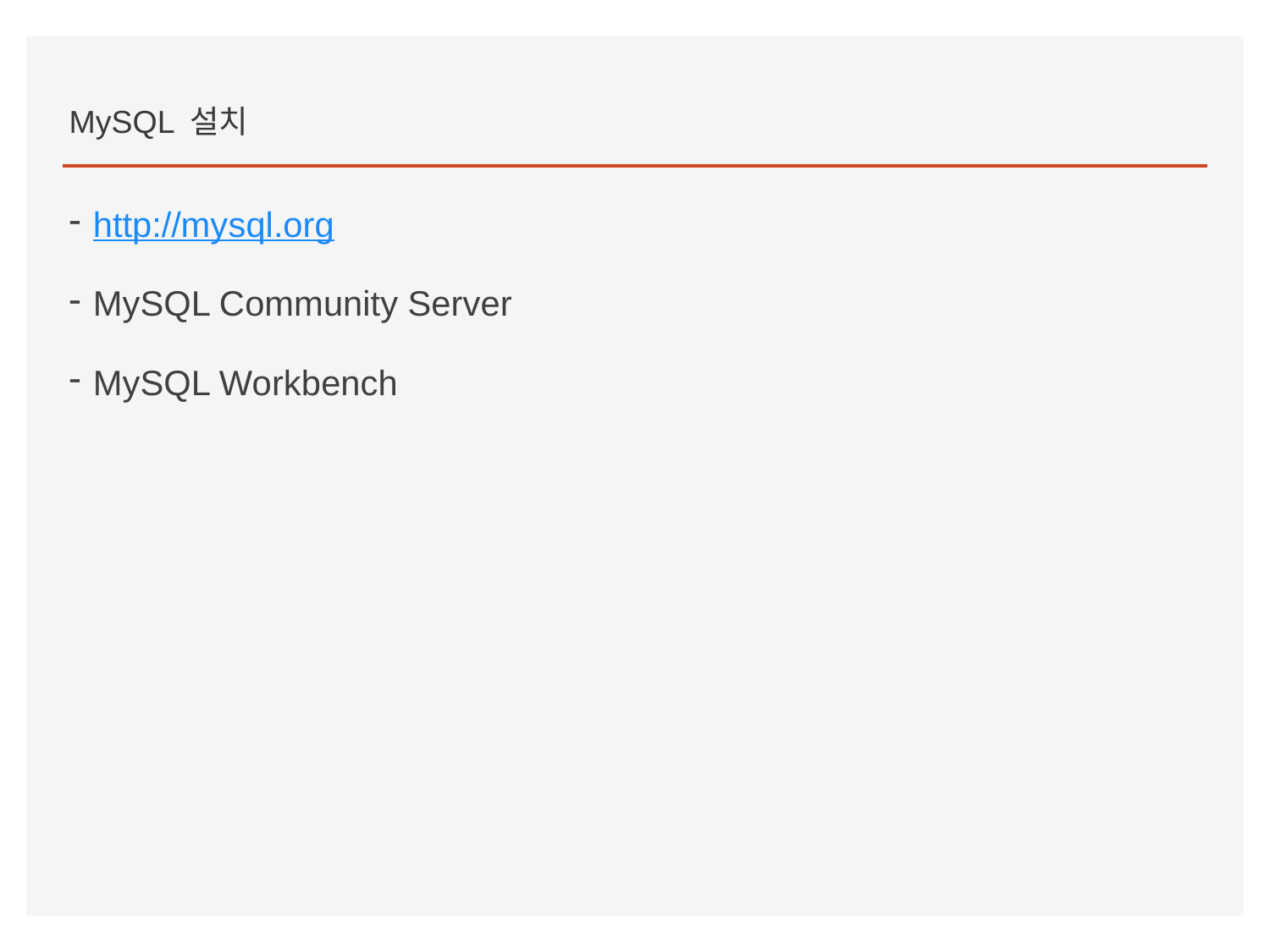

MySQL 설치
http://mysql.org
MySQL Community Server
MySQL Workbench